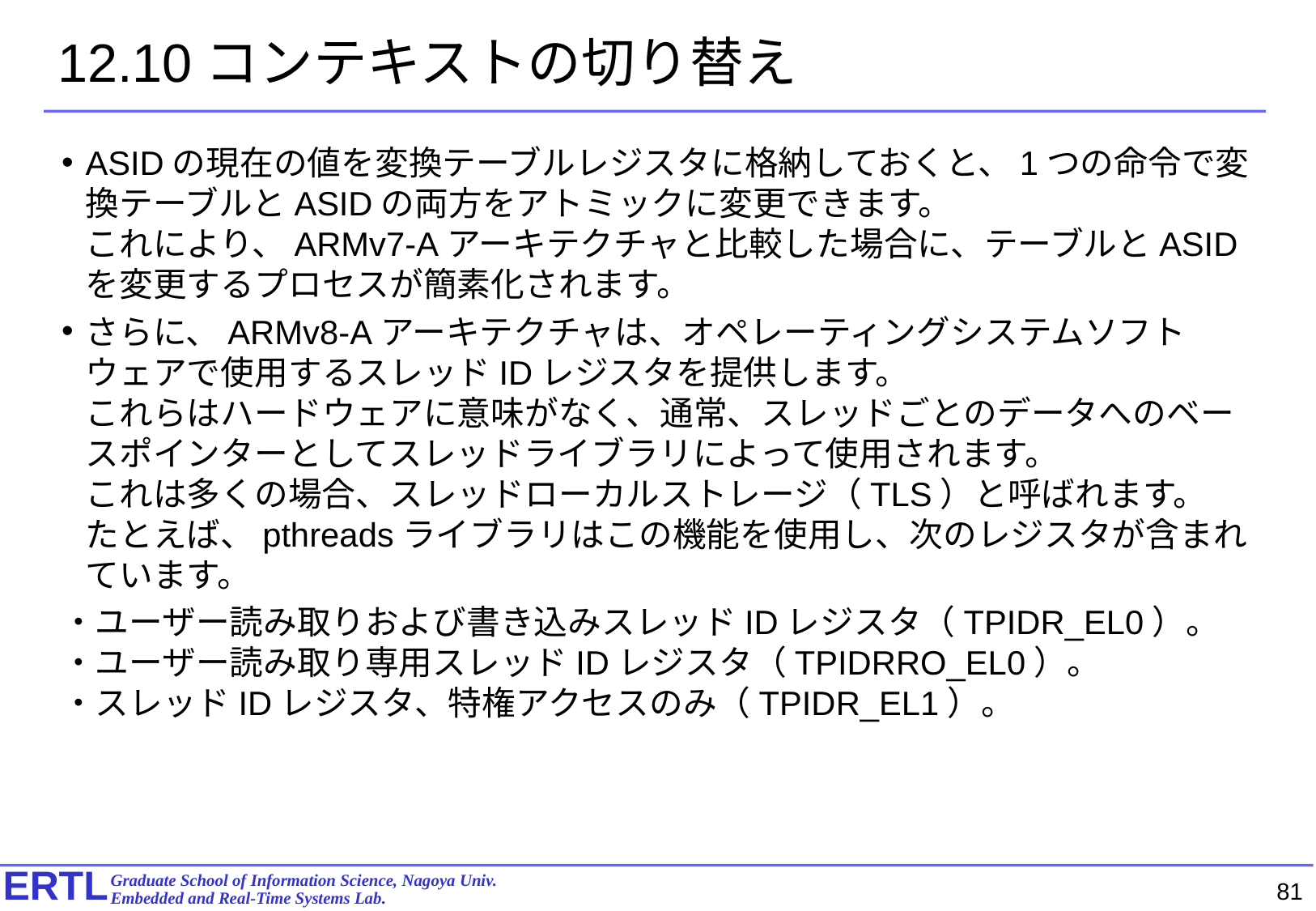

# 12.10コンテキストの切り替え
ASIDの現在の値を変換テーブルレジスタに格納しておくと、1つの命令で変換テーブルとASIDの両方をアトミックに変更できます。
これにより、ARMv7-Aアーキテクチャと比較した場合に、テーブルとASIDを変更するプロセスが簡素化されます。
さらに、ARMv8-Aアーキテクチャは、オペレーティングシステムソフトウェアで使用するスレッドIDレジスタを提供します。
これらはハードウェアに意味がなく、通常、スレッドごとのデータへのベースポインターとしてスレッドライブラリによって使用されます。
これは多くの場合、スレッドローカルストレージ（TLS）と呼ばれます。
たとえば、pthreadsライブラリはこの機能を使用し、次のレジスタが含まれています。
・ユーザー読み取りおよび書き込みスレッドIDレジスタ（TPIDR_EL0）。
・ユーザー読み取り専用スレッドIDレジスタ（TPIDRRO_EL0）。
・スレッドIDレジスタ、特権アクセスのみ（TPIDR_EL1）。

81